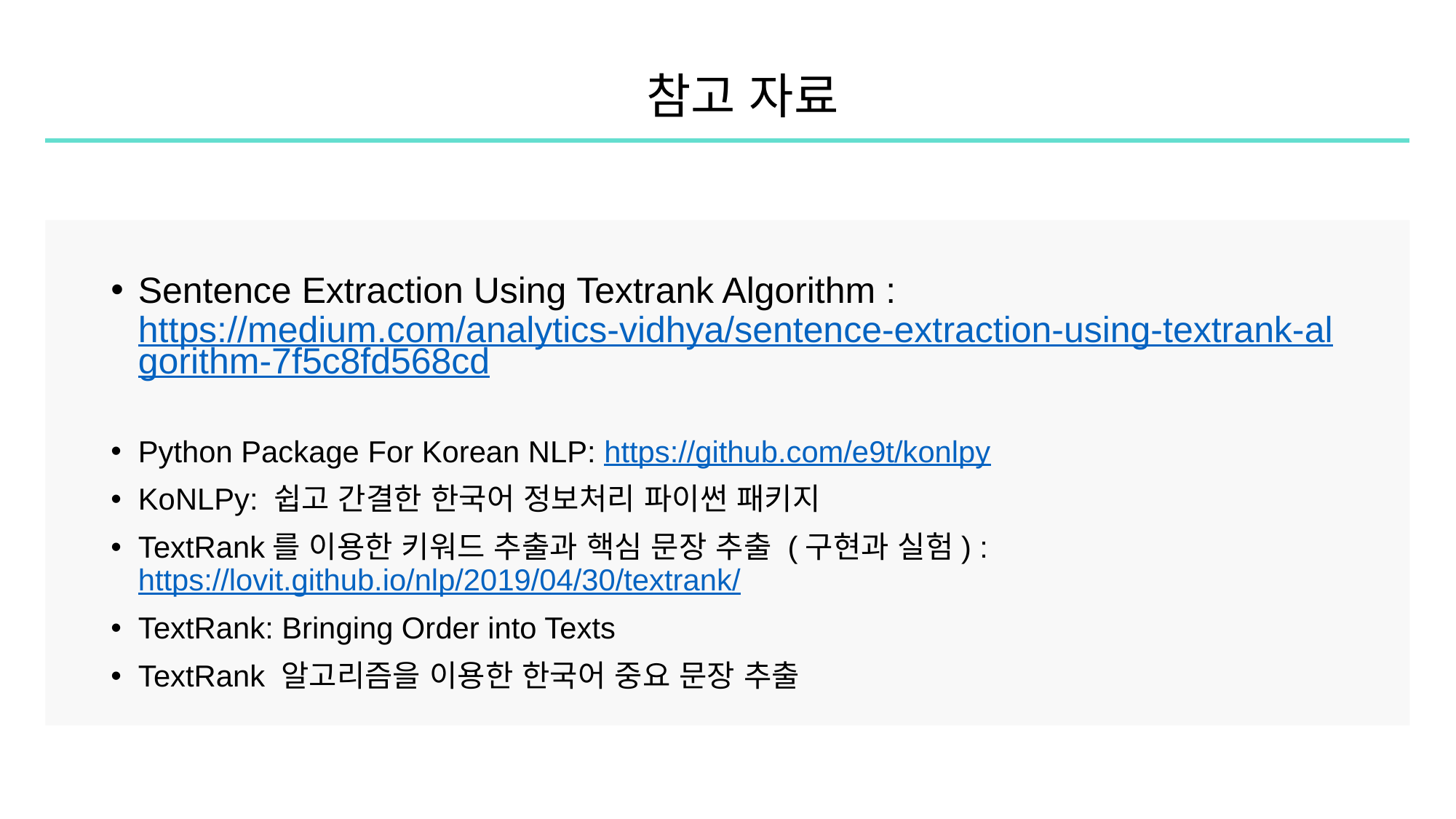

# 참고 자료

Sentence Extraction Using Textrank Algorithm : https://medium.com/analytics-vidhya/sentence-extraction-using-textrank-algorithm-7f5c8fd568cd
Python Package For Korean NLP: https://github.com/e9t/konlpy
KoNLPy: 쉽고 간결한 한국어 정보처리 파이썬 패키지
TextRank를 이용한 키워드 추출과 핵심 문장 추출 (구현과 실험) : https://lovit.github.io/nlp/2019/04/30/textrank/
TextRank: Bringing Order into Texts
TextRank 알고리즘을 이용한 한국어 중요 문장 추출